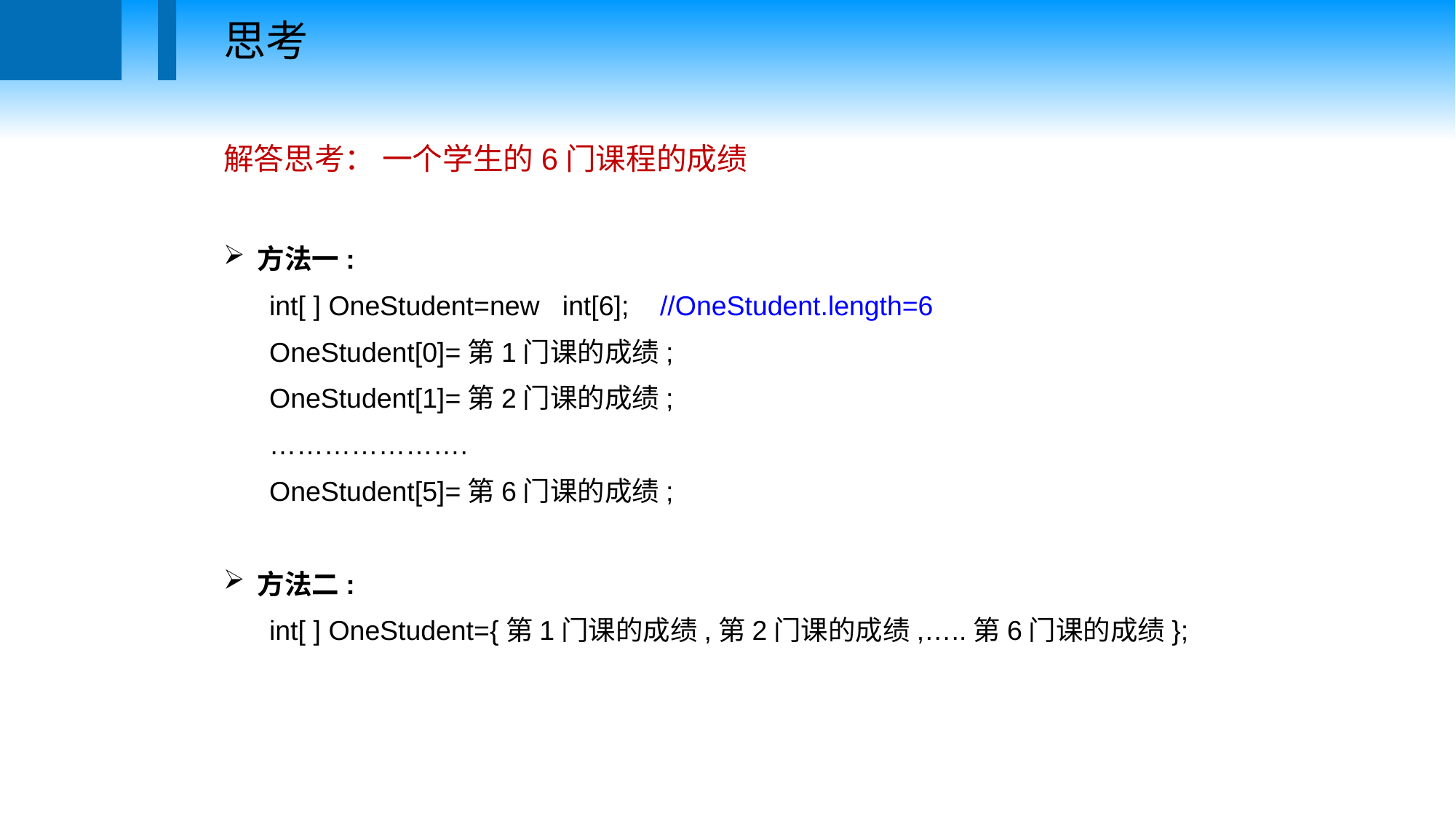

思考
解答思考： 一个学生的6门课程的成绩

方法一:
      int[ ] OneStudent=new   int[6];    //OneStudent.length=6
      OneStudent[0]=第1门课的成绩;
      OneStudent[1]=第2门课的成绩;
      ………………….
      OneStudent[5]=第6门课的成绩;

方法二:
      int[ ] OneStudent={第1门课的成绩,第2门课的成绩,…..第6门课的成绩};